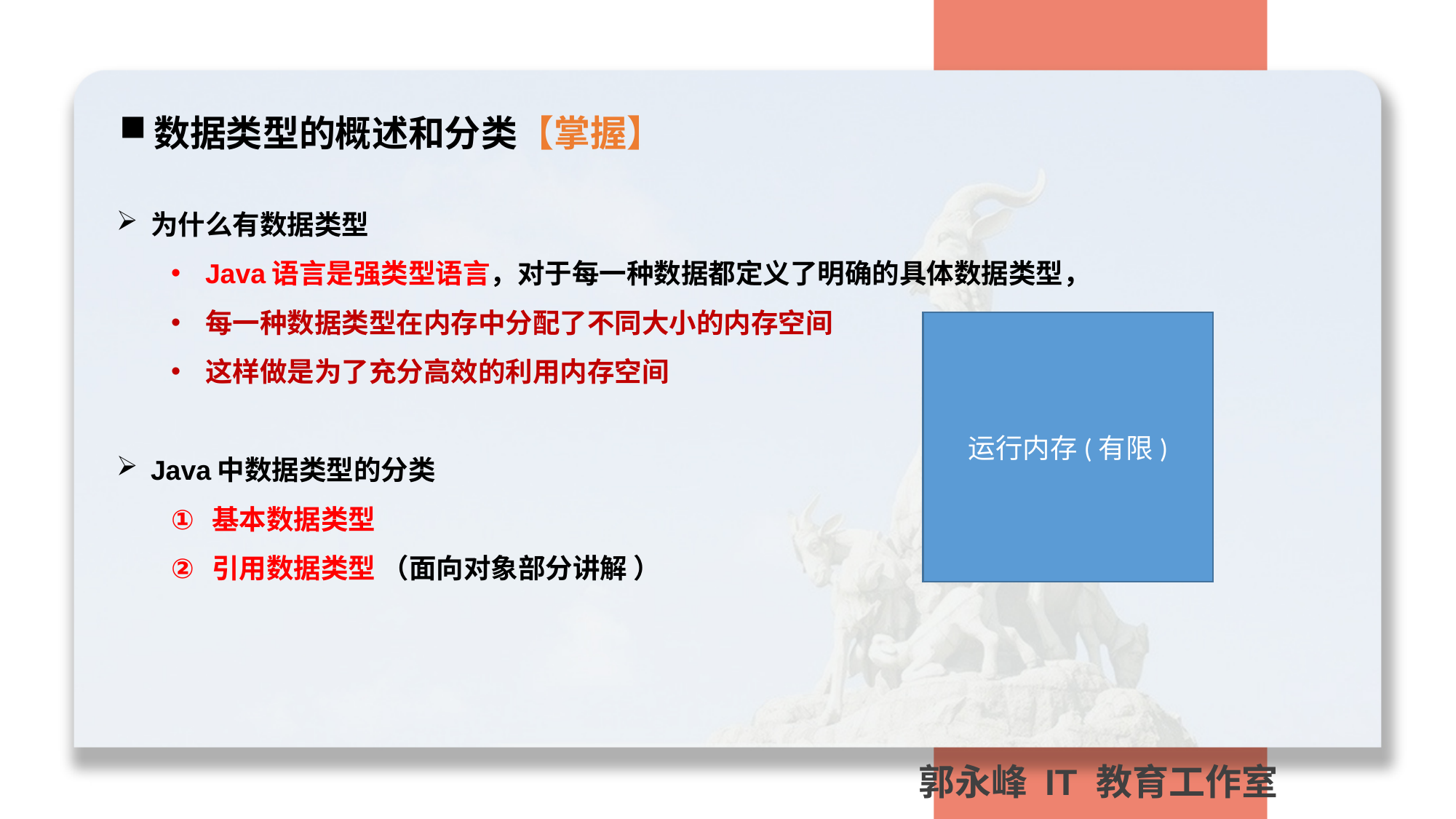

数据类型的概述和分类【掌握】
为什么有数据类型
Java语言是强类型语言，对于每一种数据都定义了明确的具体数据类型，
每一种数据类型在内存中分配了不同大小的内存空间
这样做是为了充分高效的利用内存空间

Java中数据类型的分类
基本数据类型
引用数据类型 （面向对象部分讲解 ）
运行内存(有限)